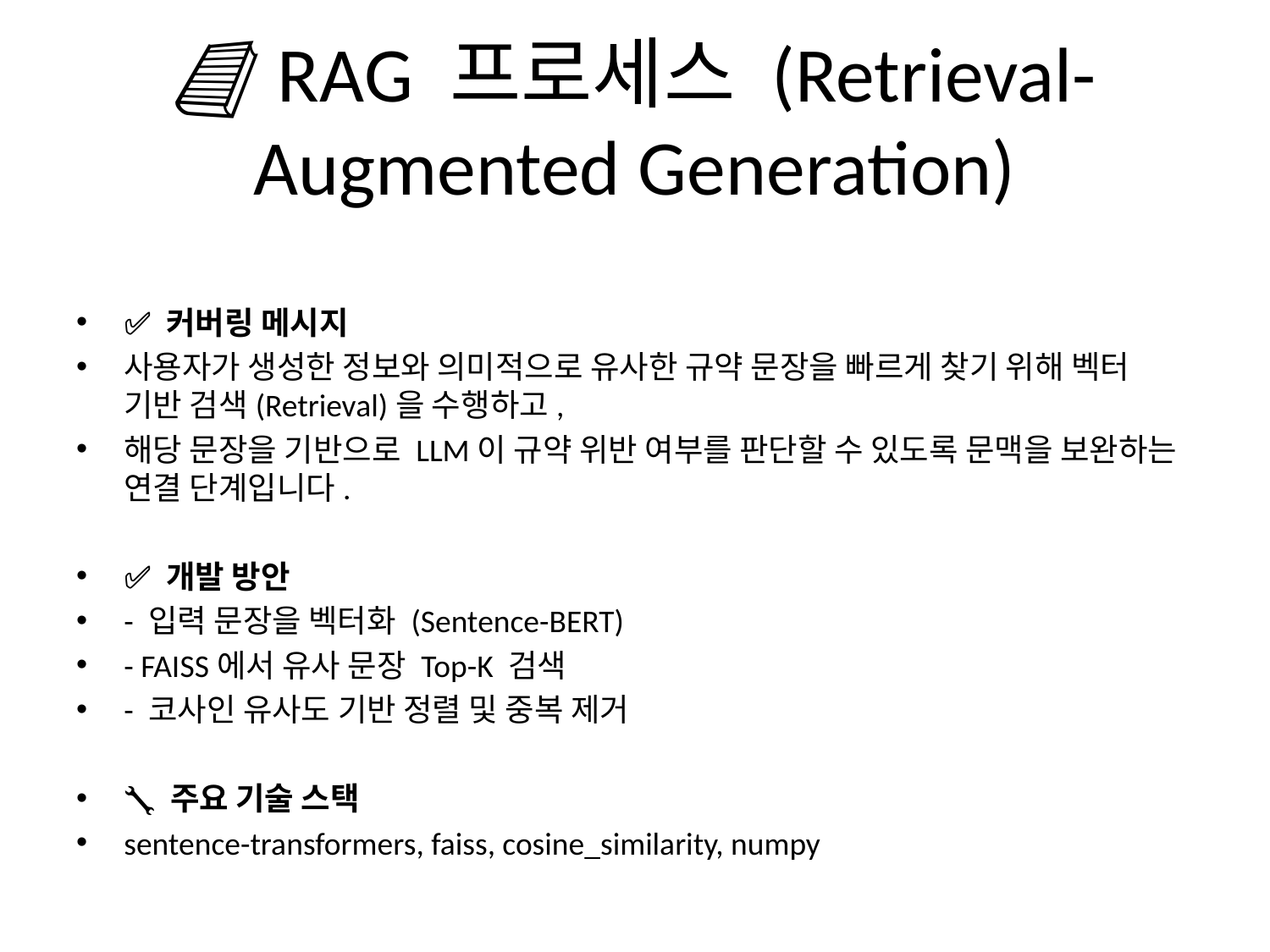

# 📘 RAG 프로세스 (Retrieval-Augmented Generation)

✅ 커버링 메시지
사용자가 생성한 정보와 의미적으로 유사한 규약 문장을 빠르게 찾기 위해 벡터 기반 검색(Retrieval)을 수행하고,
해당 문장을 기반으로 LLM이 규약 위반 여부를 판단할 수 있도록 문맥을 보완하는 연결 단계입니다.

✅ 개발 방안
- 입력 문장을 벡터화 (Sentence-BERT)
- FAISS에서 유사 문장 Top-K 검색
- 코사인 유사도 기반 정렬 및 중복 제거

🔧 주요 기술 스택
sentence-transformers, faiss, cosine_similarity, numpy